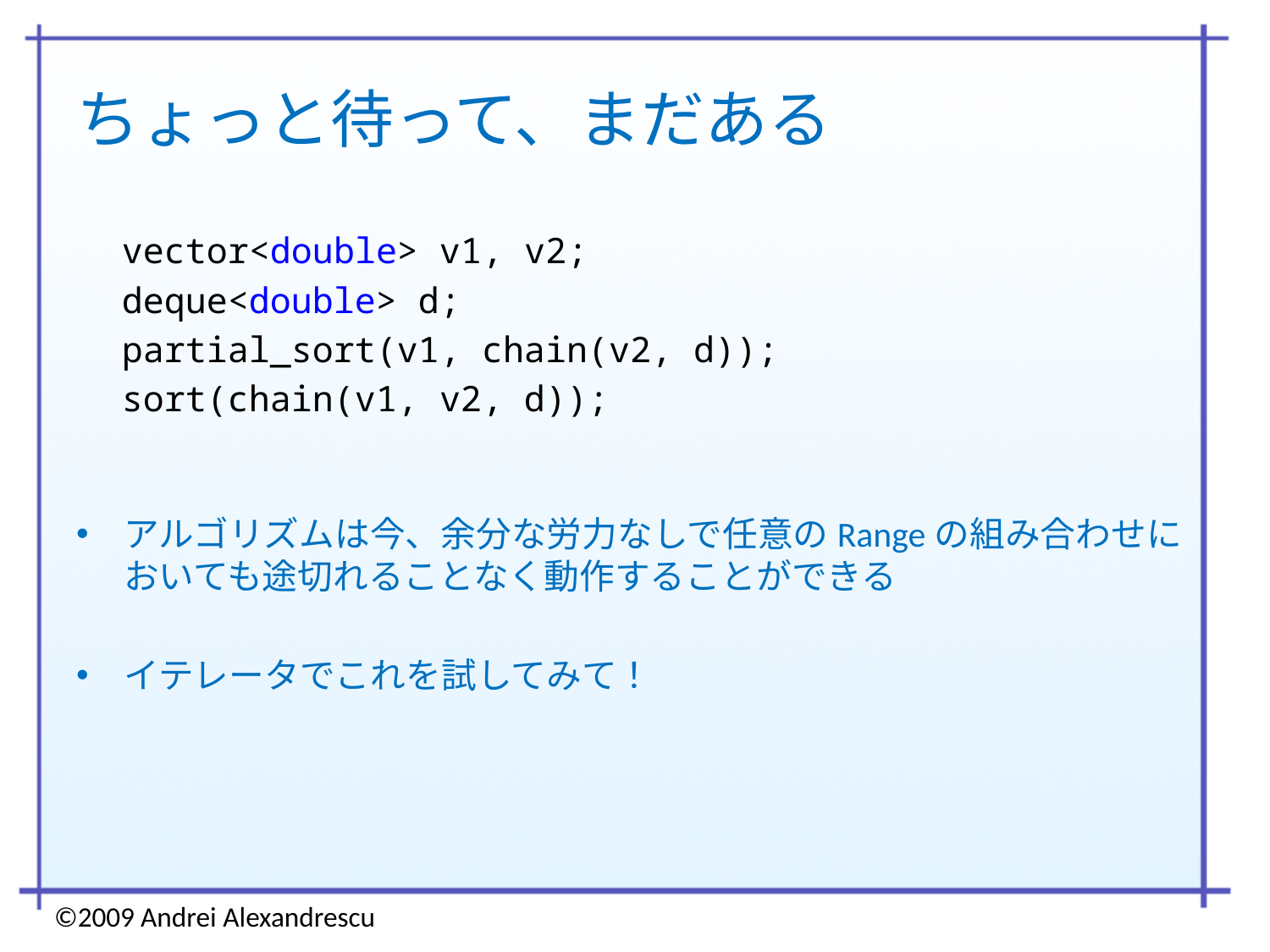

# ちょっと待って、まだある
vector<double> v1, v2;
deque<double> d;
partial_sort(v1, chain(v2, d));
sort(chain(v1, v2, d));
アルゴリズムは今、余分な労力なしで任意のRangeの組み合わせにおいても途切れることなく動作することができる

イテレータでこれを試してみて！
©2009 Andrei Alexandrescu